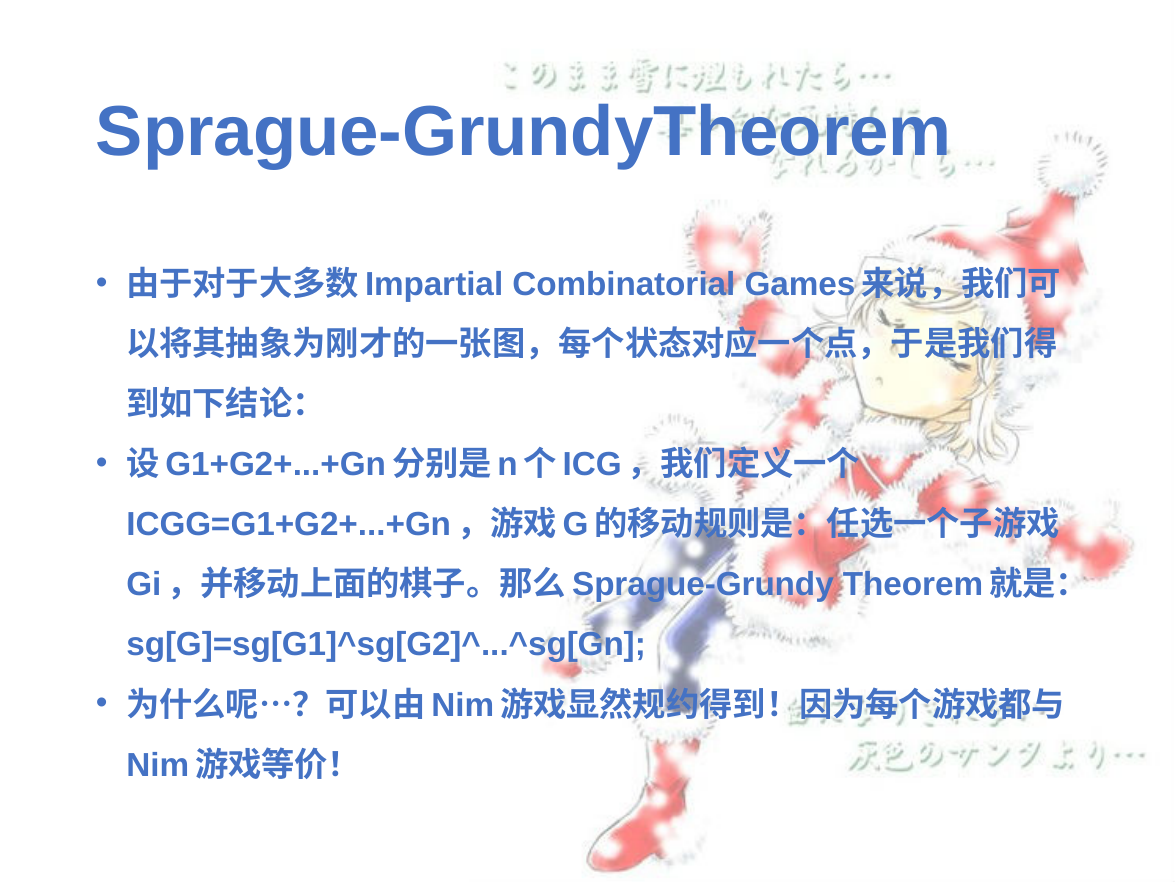

# Sprague-GrundyTheorem
由于对于大多数Impartial Combinatorial Games来说，我们可以将其抽象为刚才的一张图，每个状态对应一个点，于是我们得到如下结论：
设G1+G2+...+Gn分别是n个ICG，我们定义一个ICGG=G1+G2+...+Gn，游戏G的移动规则是：任选一个子游戏Gi，并移动上面的棋子。那么Sprague-Grundy Theorem就是：sg[G]=sg[G1]^sg[G2]^...^sg[Gn];
为什么呢…？可以由Nim游戏显然规约得到！因为每个游戏都与Nim游戏等价！